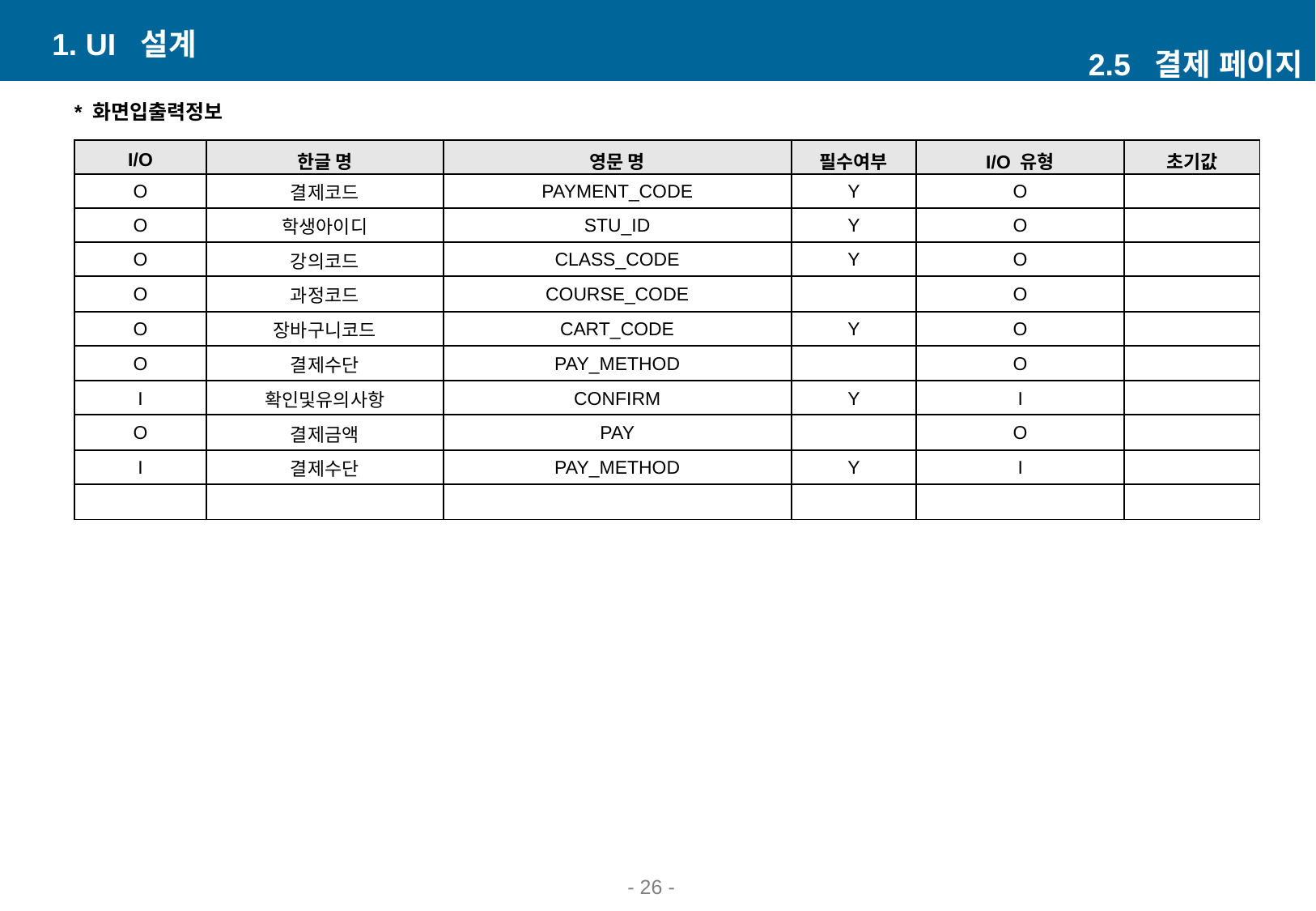

1. UI  설계
2.5  결제 페이지
* 화면입출력정보
| I/O | 한글 명 | 영문 명 | 필수여부 | I/O 유형 | 초기값 |
| --- | --- | --- | --- | --- | --- |
| O | 결제코드 | PAYMENT\_CODE | Y | O |  |
| O | 학생아이디 | STU\_ID | Y | O |  |
| O | 강의코드 | CLASS\_CODE | Y | O |  |
| O | 과정코드 | COURSE\_CODE |  | O |  |
| O | 장바구니코드 | CART\_CODE | Y | O |  |
| O | 결제수단 | PAY\_METHOD |  | O |  |
| I | 확인및유의사항 | CONFIRM | Y | I |  |
| O | 결제금액 | PAY |  | O |  |
| I | 결제수단 | PAY\_METHOD | Y | I |  |
|  |  |  |  |  |  |
- 26 -